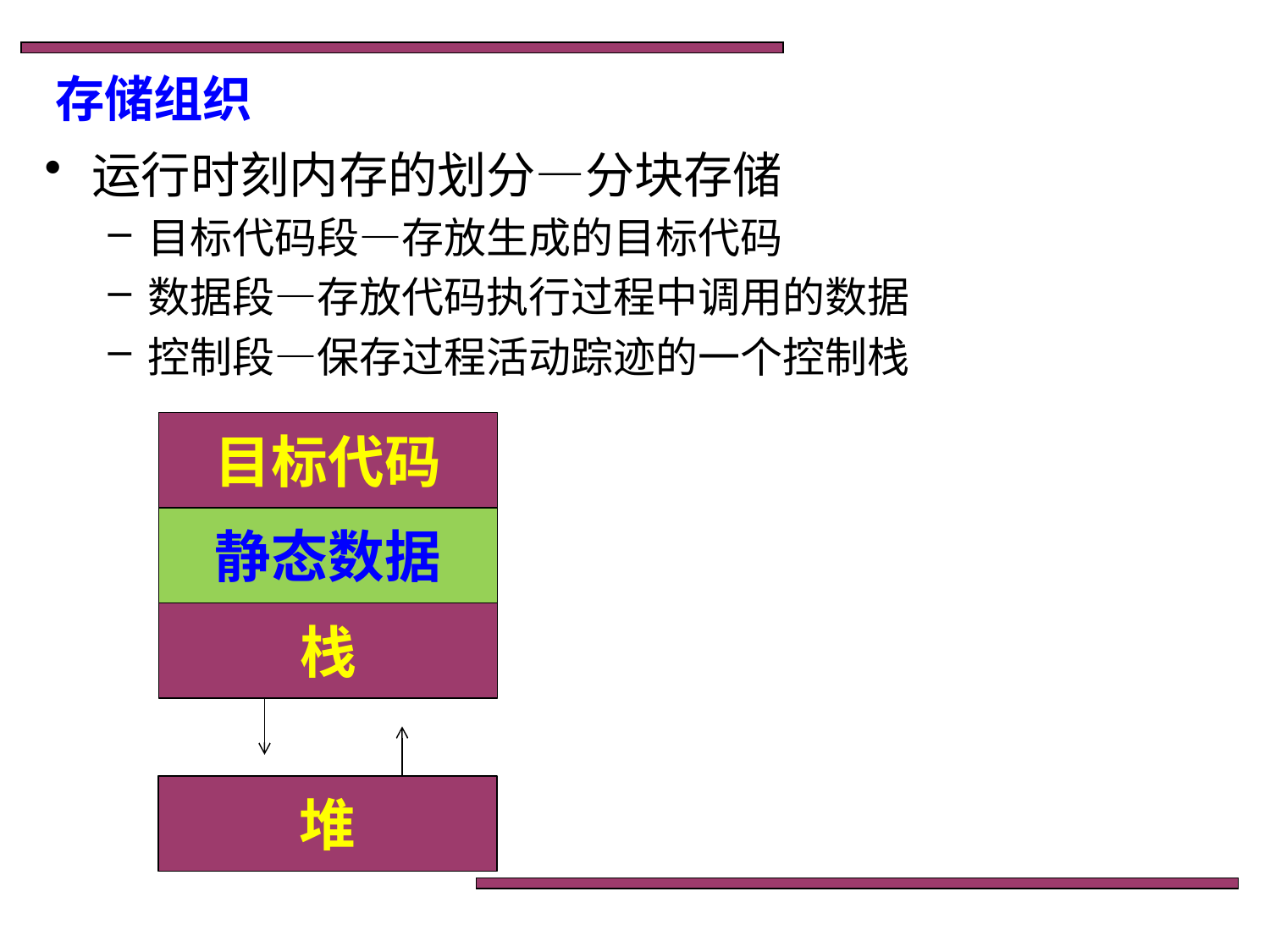

# 存储组织
运行时刻内存的划分—分块存储
目标代码段—存放生成的目标代码
数据段—存放代码执行过程中调用的数据
控制段—保存过程活动踪迹的一个控制栈

目标代码
静态数据
栈
堆